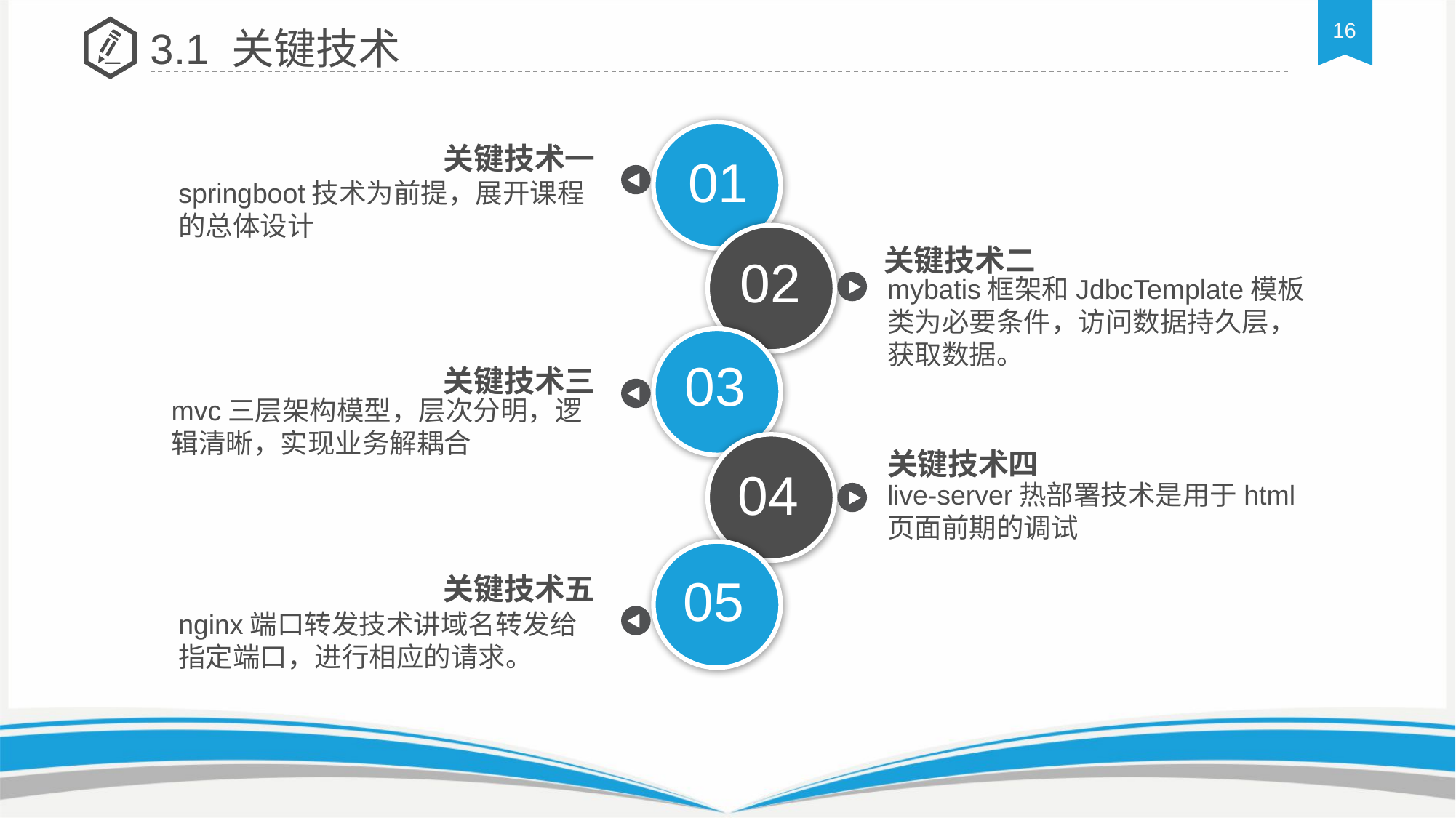

3.1 关键技术

关键技术一
01

springboot技术为前提，展开课程的总体设计

关键技术二
02
mybatis框架和JdbcTemplate模板类为必要条件，访问数据持久层，获取数据。

03
关键技术三

mvc三层架构模型，层次分明，逻辑清晰，实现业务解耦合

关键技术四
04
live-server热部署技术是用于html页面前期的调试

05
关键技术五
nginx端口转发技术讲域名转发给指定端口，进行相应的请求。